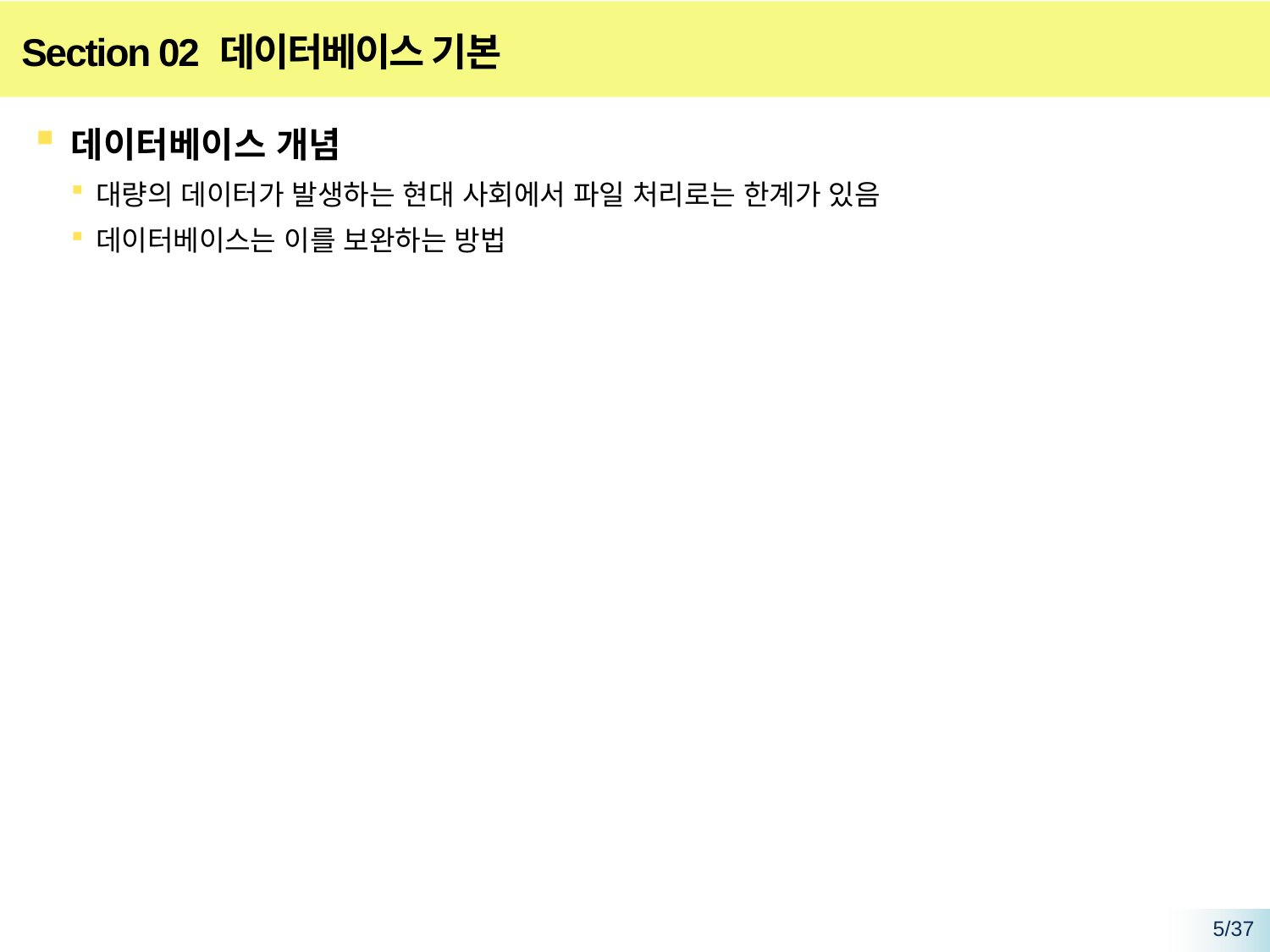

# Section 02 데이터베이스 기본
데이터베이스 개념
대량의 데이터가 발생하는 현대 사회에서 파일 처리로는 한계가 있음
데이터베이스는 이를 보완하는 방법